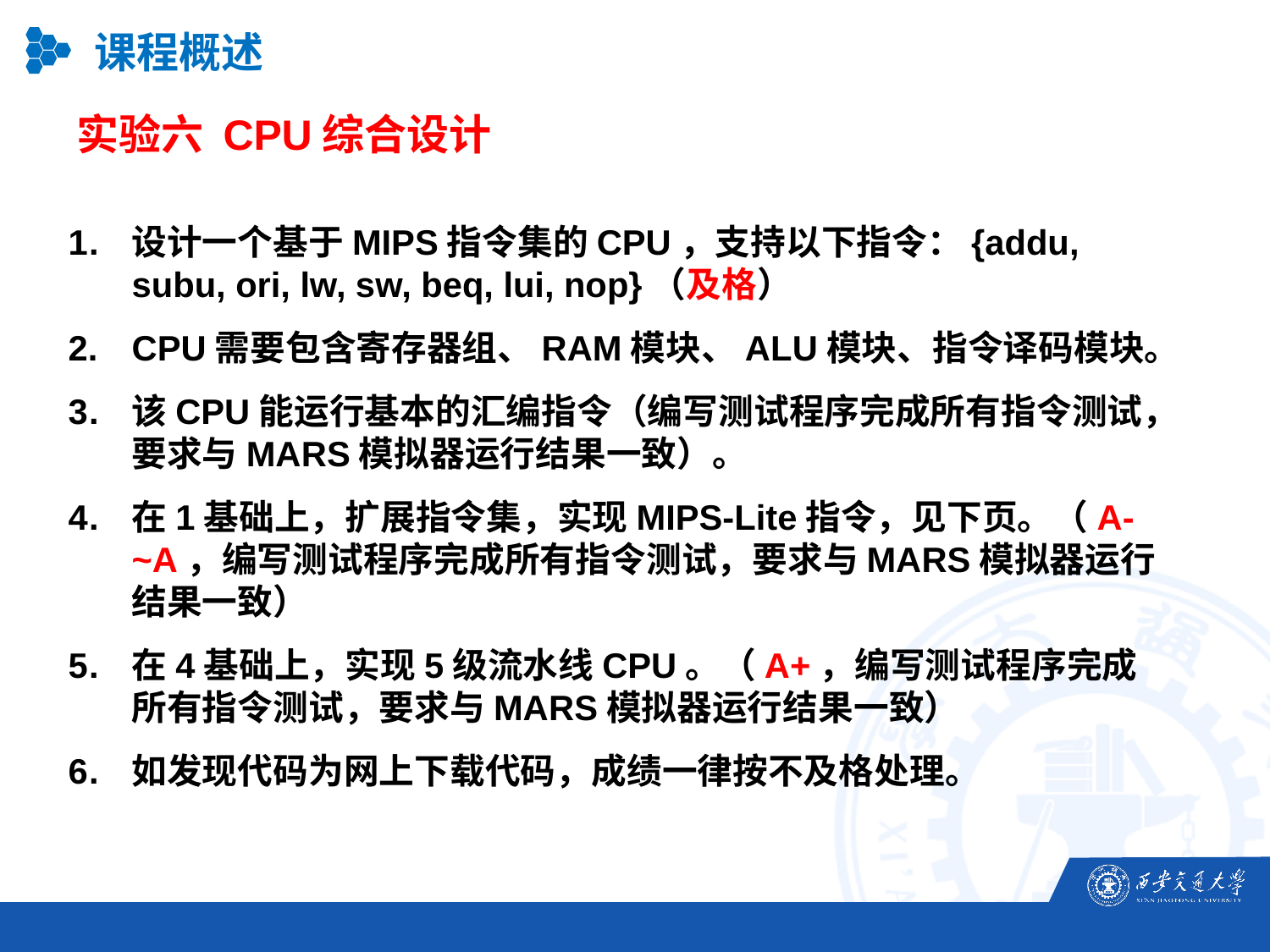

课程概述
实验六 CPU综合设计
设计一个基于MIPS指令集的CPU，支持以下指令：{addu, subu, ori, lw, sw, beq, lui, nop}（及格）
CPU需要包含寄存器组、RAM模块、ALU模块、指令译码模块。
该CPU能运行基本的汇编指令（编写测试程序完成所有指令测试，要求与MARS模拟器运行结果一致）。
在1基础上，扩展指令集，实现MIPS-Lite指令，见下页。（A-~A，编写测试程序完成所有指令测试，要求与MARS模拟器运行结果一致）
在4基础上，实现5级流水线CPU。（A+，编写测试程序完成所有指令测试，要求与MARS模拟器运行结果一致）
如发现代码为网上下载代码，成绩一律按不及格处理。